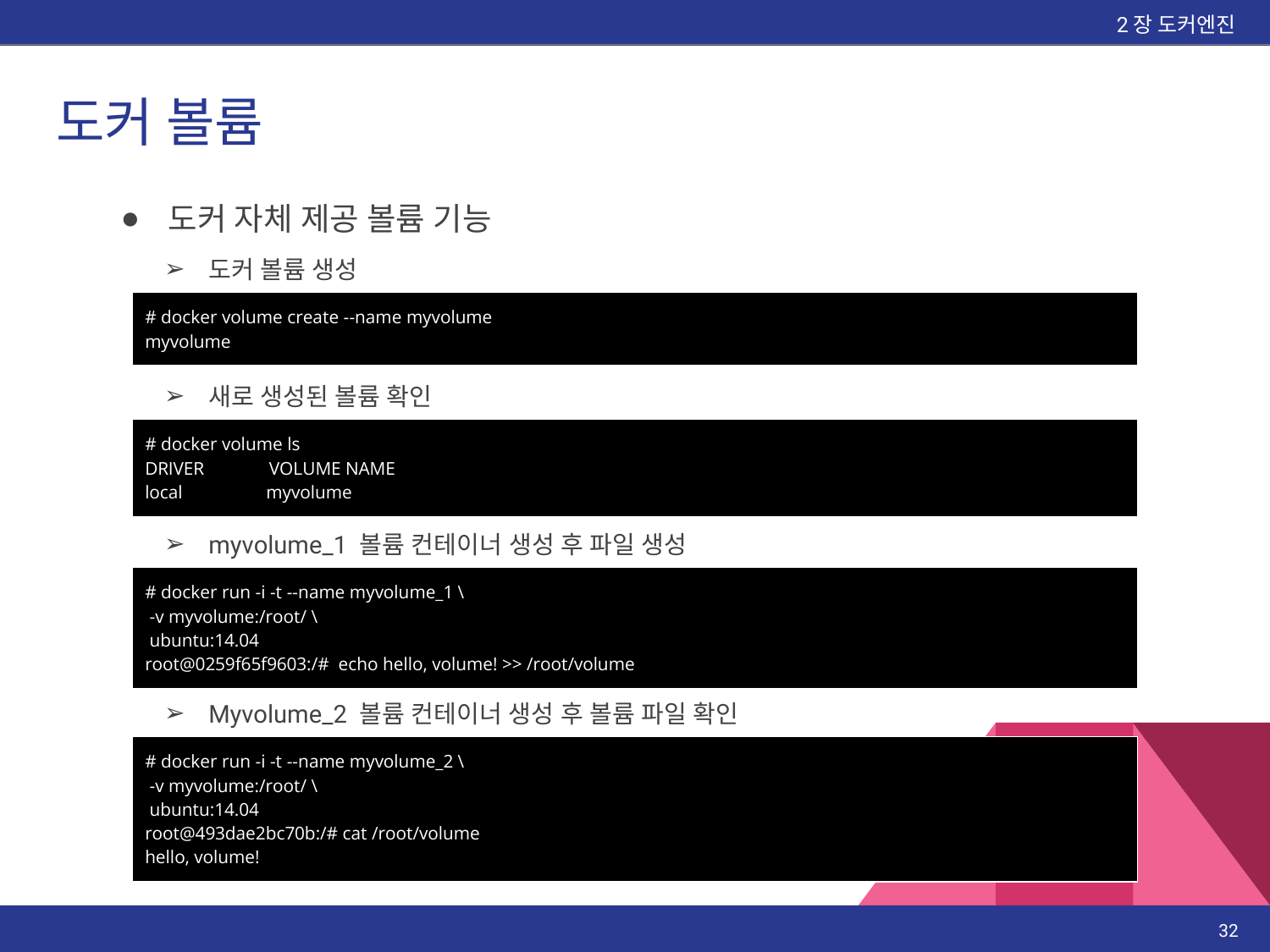

2장 도커엔진
# 도커 볼륨
도커 자체 제공 볼륨 기능
도커 볼륨 생성

| # docker volume create --name myvolume myvolume |
| --- |
새로 생성된 볼륨 확인

| # docker volume ls DRIVER VOLUME NAME local myvolume |
| --- |
myvolume_1 볼륨 컨테이너 생성 후 파일 생성

| # docker run -i -t --name myvolume\_1 \ -v myvolume:/root/ \ ubuntu:14.04 root@0259f65f9603:/# echo hello, volume! >> /root/volume |
| --- |
Myvolume_2 볼륨 컨테이너 생성 후 볼륨 파일 확인

| # docker run -i -t --name myvolume\_2 \ -v myvolume:/root/ \ ubuntu:14.04 root@493dae2bc70b:/# cat /root/volume hello, volume! |
| --- |
32